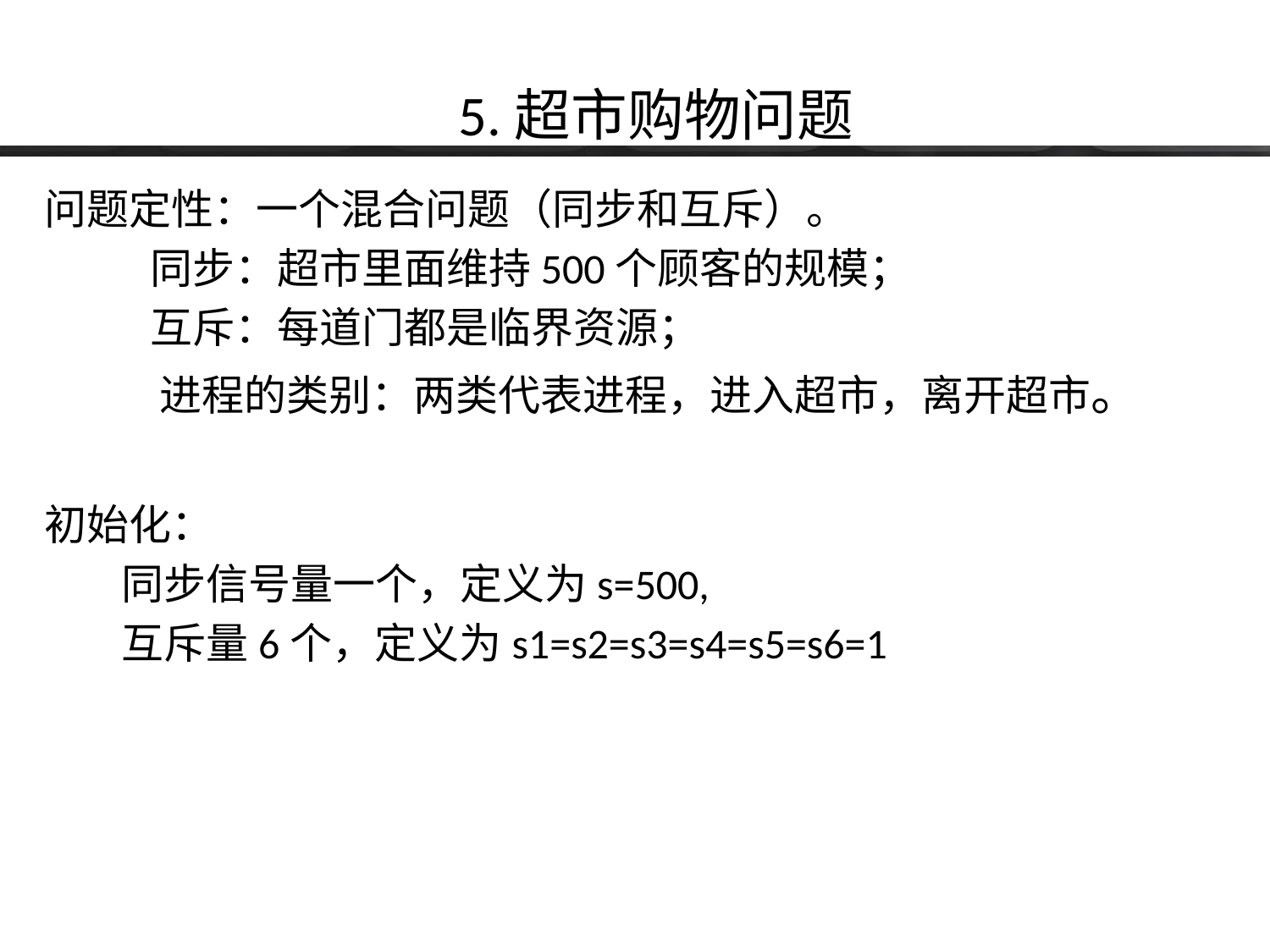

5.超市购物问题
问题定性：一个混合问题（同步和互斥）。
          同步：超市里面维持500个顾客的规模；
          互斥：每道门都是临界资源；
           进程的类别：两类代表进程，进入超市，离开超市。

初始化：
       同步信号量一个，定义为s=500,
       互斥量6个，定义为s1=s2=s3=s4=s5=s6=1